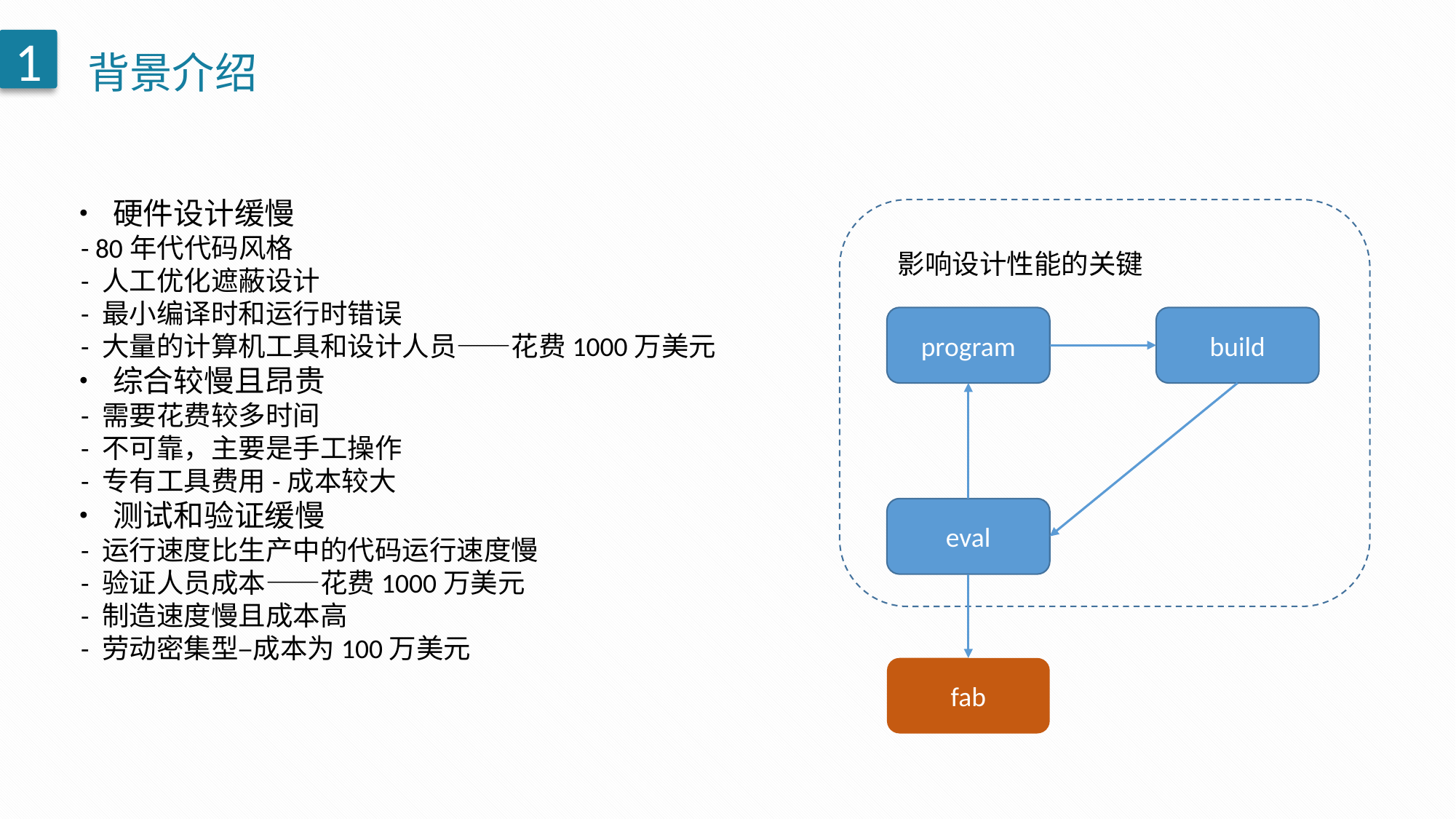

背景介绍
1
• 硬件设计缓慢
  - 80年代代码风格
  - 人工优化遮蔽设计
  - 最小编译时和运行时错误
  - 大量的计算机工具和设计人员——花费1000万美元
• 综合较慢且昂贵
  - 需要花费较多时间
  - 不可靠，主要是手工操作
  - 专有工具费用-成本较大
• 测试和验证缓慢
  - 运行速度比生产中的代码运行速度慢
  - 验证人员成本——花费1000万美元
  - 制造速度慢且成本高
  - 劳动密集型–成本为100万美元

影响设计性能的关键
program
build
eval
fab